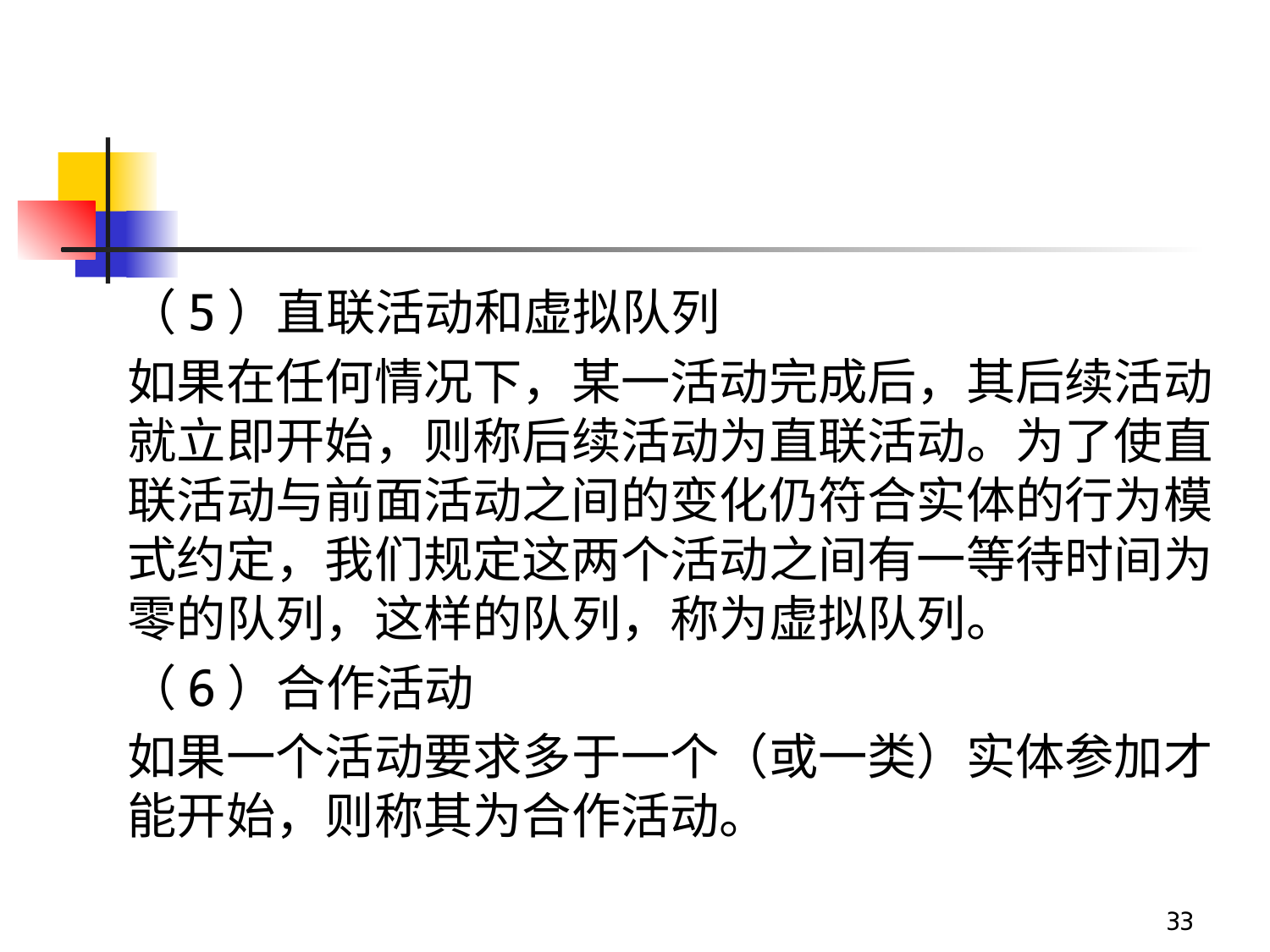

#
（5）直联活动和虚拟队列
如果在任何情况下，某一活动完成后，其后续活动就立即开始，则称后续活动为直联活动。为了使直联活动与前面活动之间的变化仍符合实体的行为模式约定，我们规定这两个活动之间有一等待时间为零的队列，这样的队列，称为虚拟队列。
（6）合作活动
如果一个活动要求多于一个（或一类）实体参加才能开始，则称其为合作活动。
33